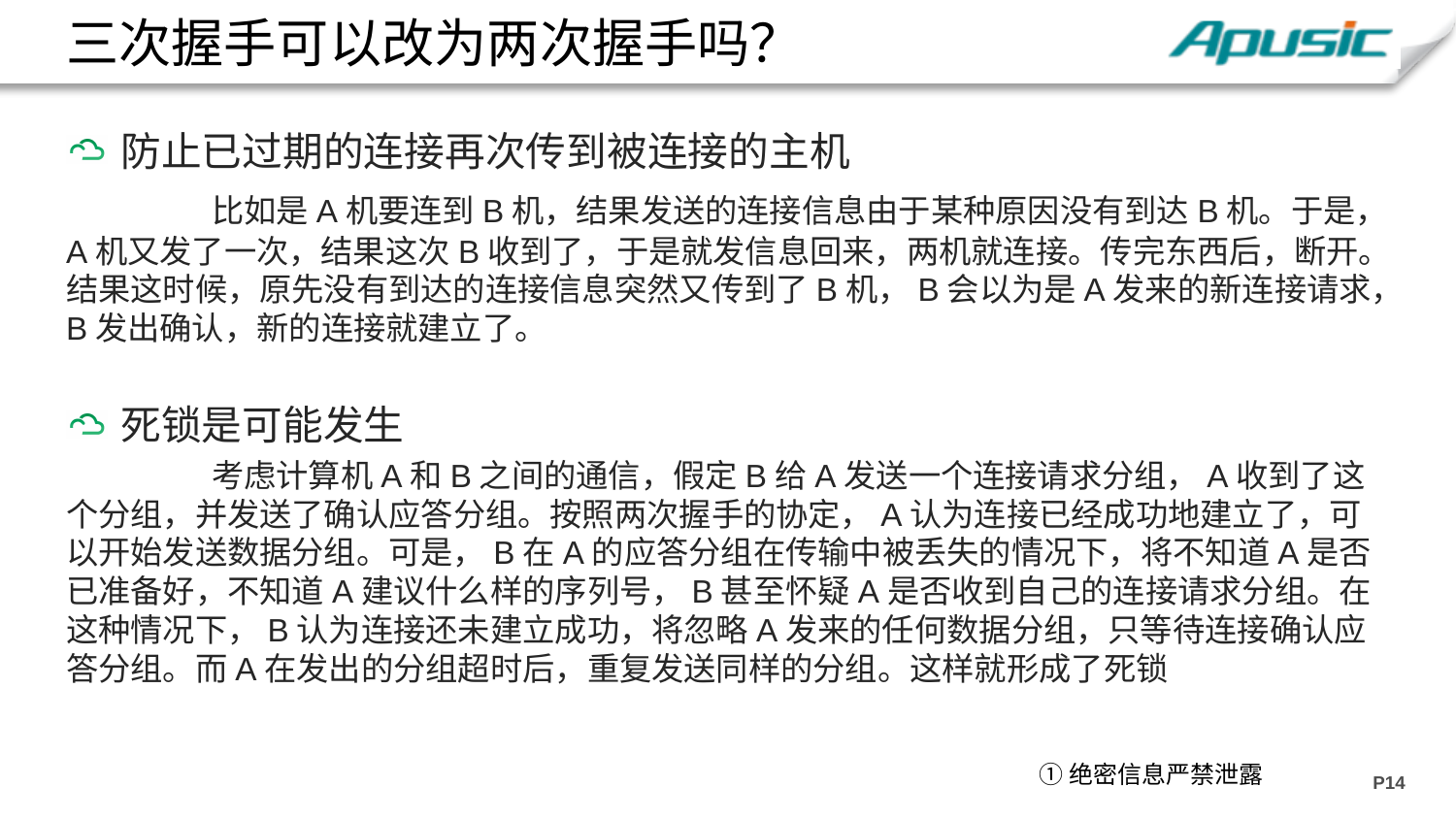

# 三次握手可以改为两次握手吗？
防止已过期的连接再次传到被连接的主机
	比如是A机要连到B机，结果发送的连接信息由于某种原因没有到达B机。于是，A机又发了一次，结果这次B收到了，于是就发信息回来，两机就连接。传完东西后，断开。结果这时候，原先没有到达的连接信息突然又传到了B机，B会以为是A发来的新连接请求，B发出确认，新的连接就建立了。

死锁是可能发生
	考虑计算机A和B之间的通信，假定B给A发送一个连接请求分组，A收到了这个分组，并发送了确认应答分组。按照两次握手的协定，A认为连接已经成功地建立了，可以开始发送数据分组。可是，B在A的应答分组在传输中被丢失的情况下，将不知道A是否已准备好，不知道A建议什么样的序列号，B甚至怀疑A是否收到自己的连接请求分组。在这种情况下，B认为连接还未建立成功，将忽略A发来的任何数据分组，只等待连接确认应答分组。而A在发出的分组超时后，重复发送同样的分组。这样就形成了死锁